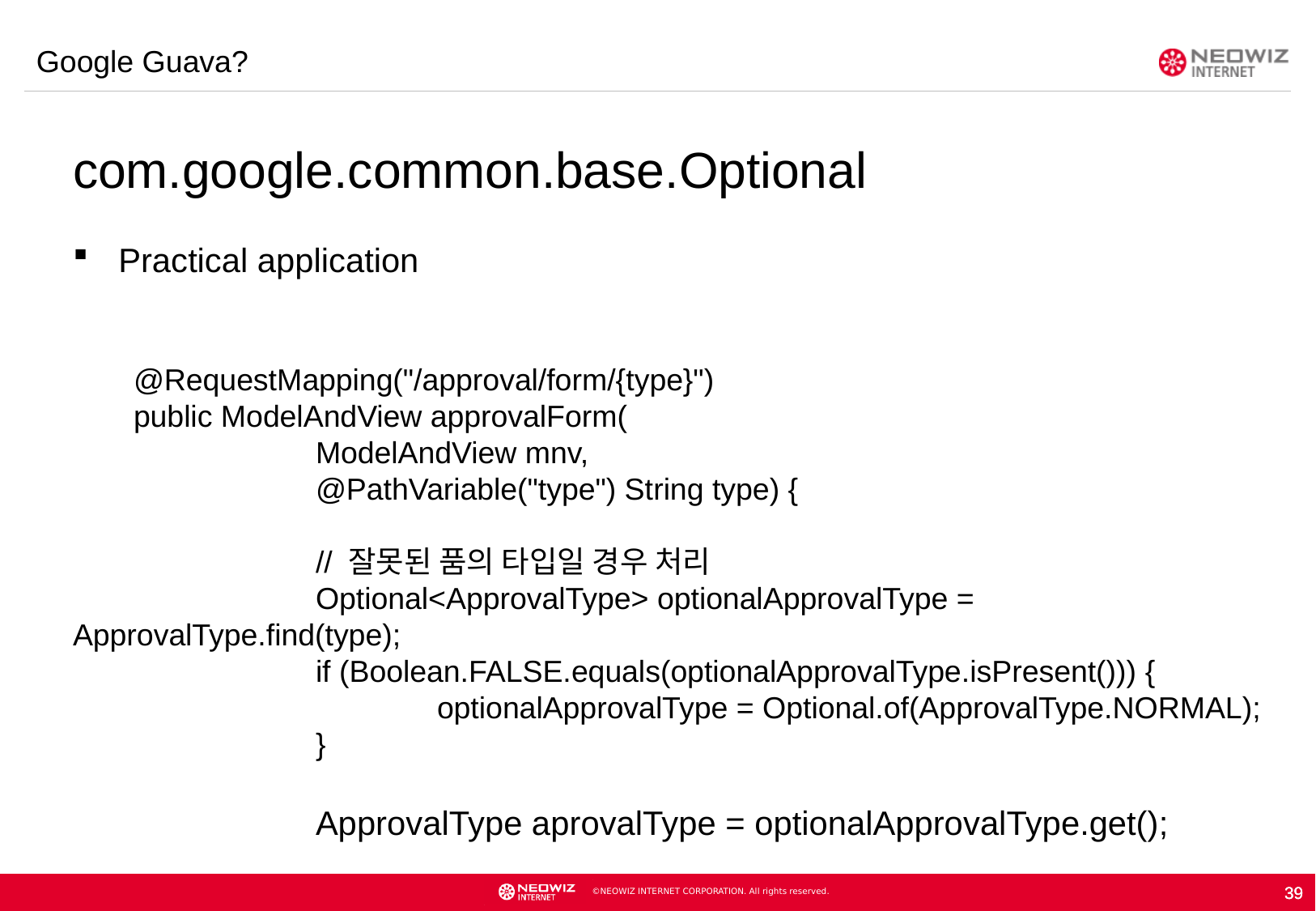

Google Guava?

com.google.common.base.Optional

Practical application

	@RequestMapping("/approval/form/{type}")
public ModelAndView approvalForm(
		ModelAndView mnv,
		@PathVariable("type") String type) {

		// 잘못된 품의 타입일 경우 처리
		Optional<ApprovalType> optionalApprovalType = ApprovalType.find(type);
		if (Boolean.FALSE.equals(optionalApprovalType.isPresent())) {
			optionalApprovalType = Optional.of(ApprovalType.NORMAL);
		}

		ApprovalType aprovalType = optionalApprovalType.get();
39
39
39